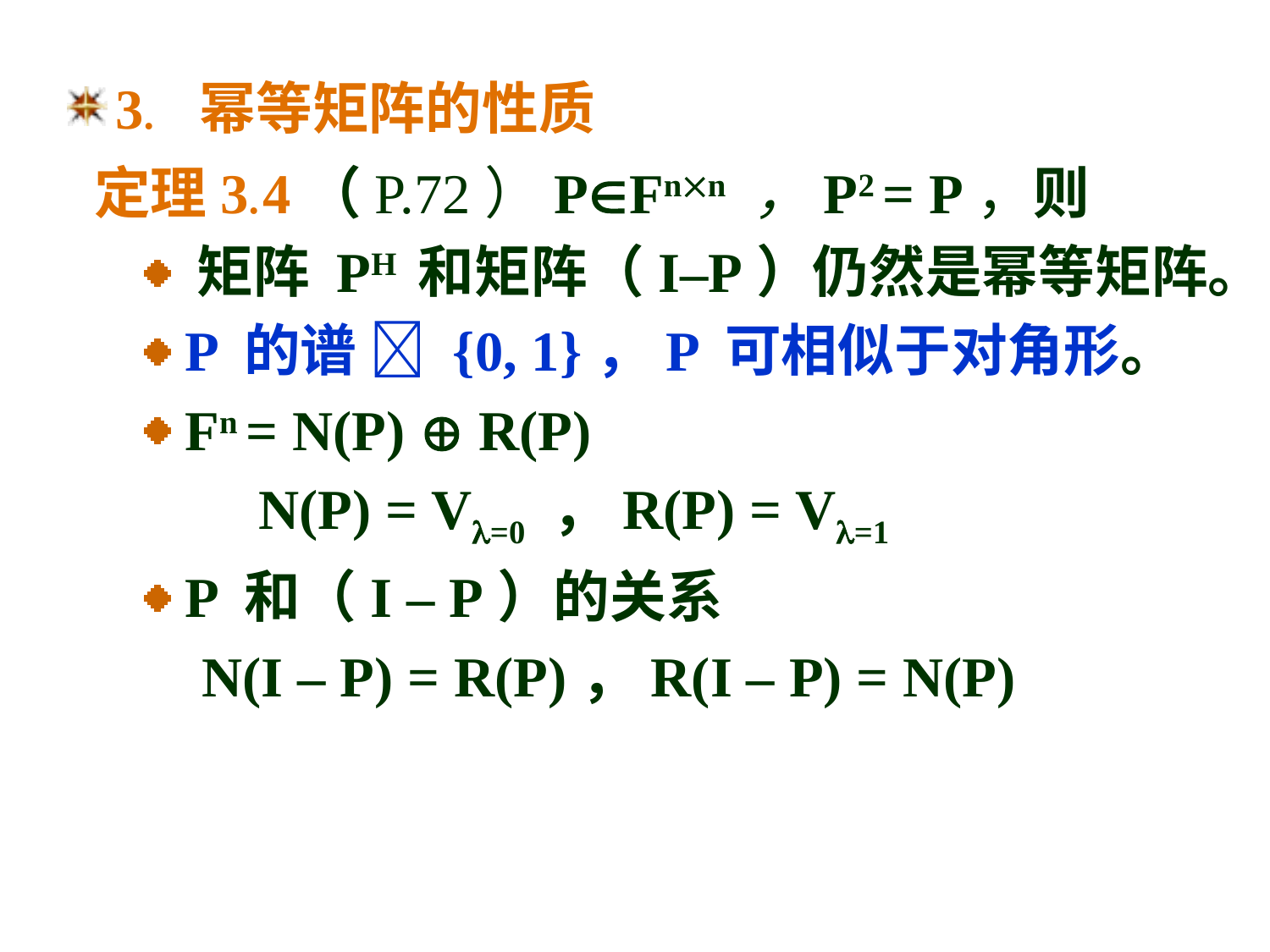

3.  幂等矩阵的性质
 定理3.4（P.72）P∈Fn×n ，P2 = P，则
 矩阵 PH 和矩阵（I–P）仍然是幂等矩阵。
 P 的谱 ⊆ {0, 1}，P 可相似于对角形。
 Fn = N(P) ⊕ R(P)
         N(P) = Vλ=0 ，R(P) = Vλ=1
 P 和（I – P）的关系
     N(I – P) = R(P)，R(I – P) = N(P)